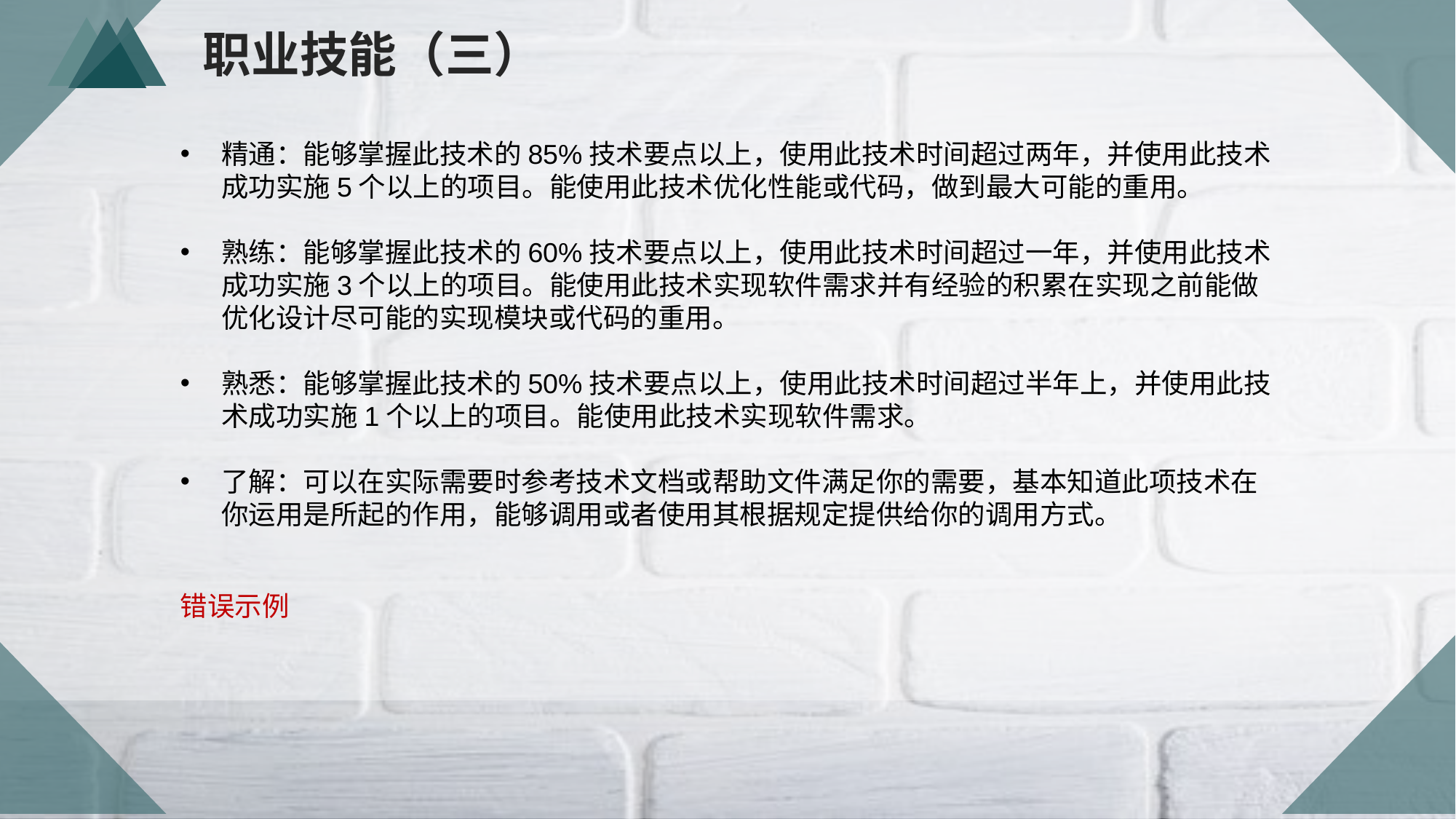

职业技能（三）
精通：能够掌握此技术的85%技术要点以上，使用此技术时间超过两年，并使用此技术成功实施5个以上的项目。能使用此技术优化性能或代码，做到最大可能的重用。

熟练：能够掌握此技术的60%技术要点以上，使用此技术时间超过一年，并使用此技术成功实施3个以上的项目。能使用此技术实现软件需求并有经验的积累在实现之前能做优化设计尽可能的实现模块或代码的重用。

熟悉：能够掌握此技术的50%技术要点以上，使用此技术时间超过半年上，并使用此技术成功实施1个以上的项目。能使用此技术实现软件需求。

了解：可以在实际需要时参考技术文档或帮助文件满足你的需要，基本知道此项技术在你运用是所起的作用，能够调用或者使用其根据规定提供给你的调用方式。
错误示例